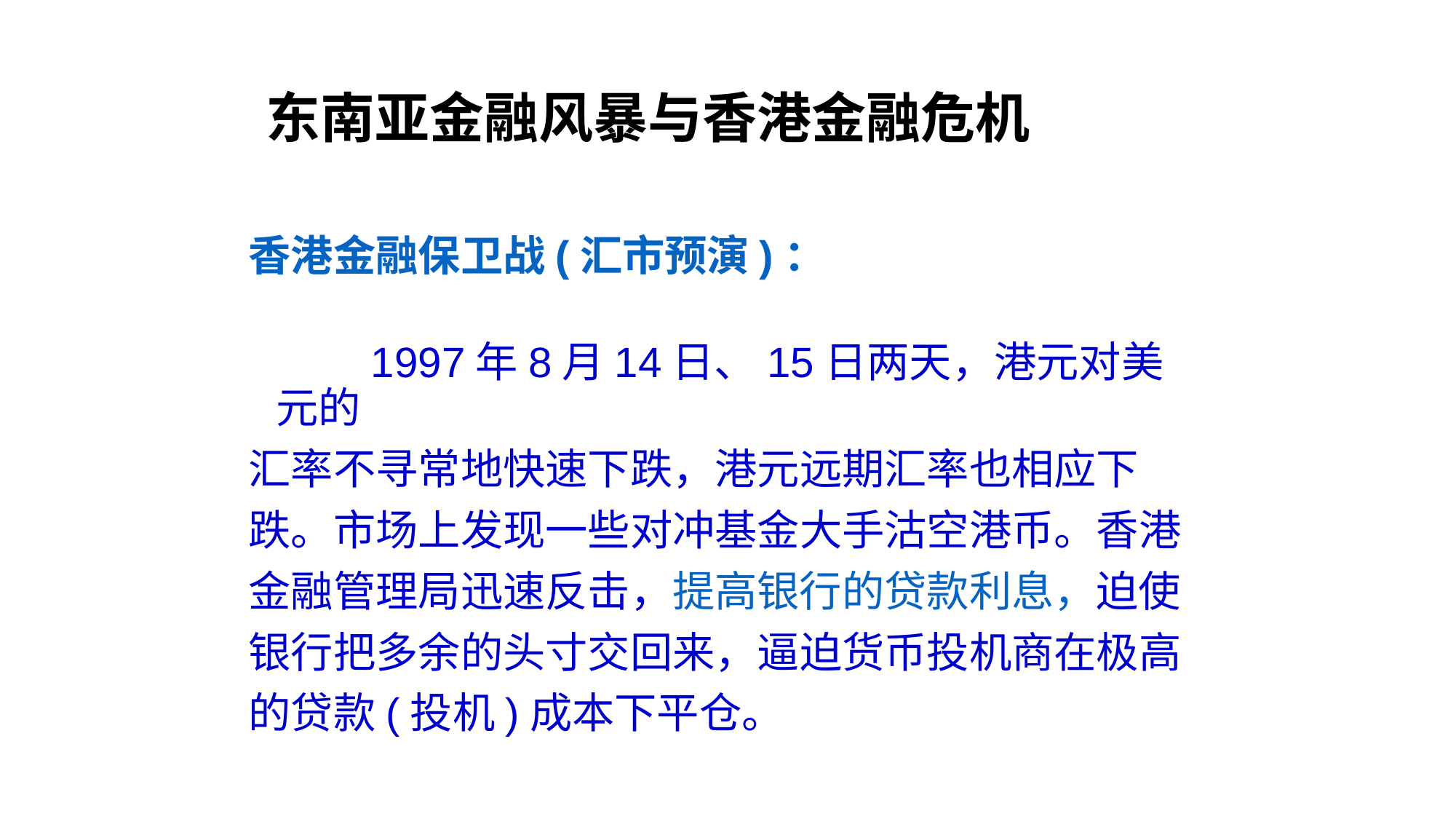

东南亚金融风暴与香港金融危机
香港金融保卫战(汇市预演)：
　　1997年8月14日、15日两天，港元对美元的
汇率不寻常地快速下跌，港元远期汇率也相应下
跌。市场上发现一些对冲基金大手沽空港币。香港
金融管理局迅速反击，提高银行的贷款利息，迫使
银行把多余的头寸交回来，逼迫货币投机商在极高
的贷款(投机)成本下平仓。